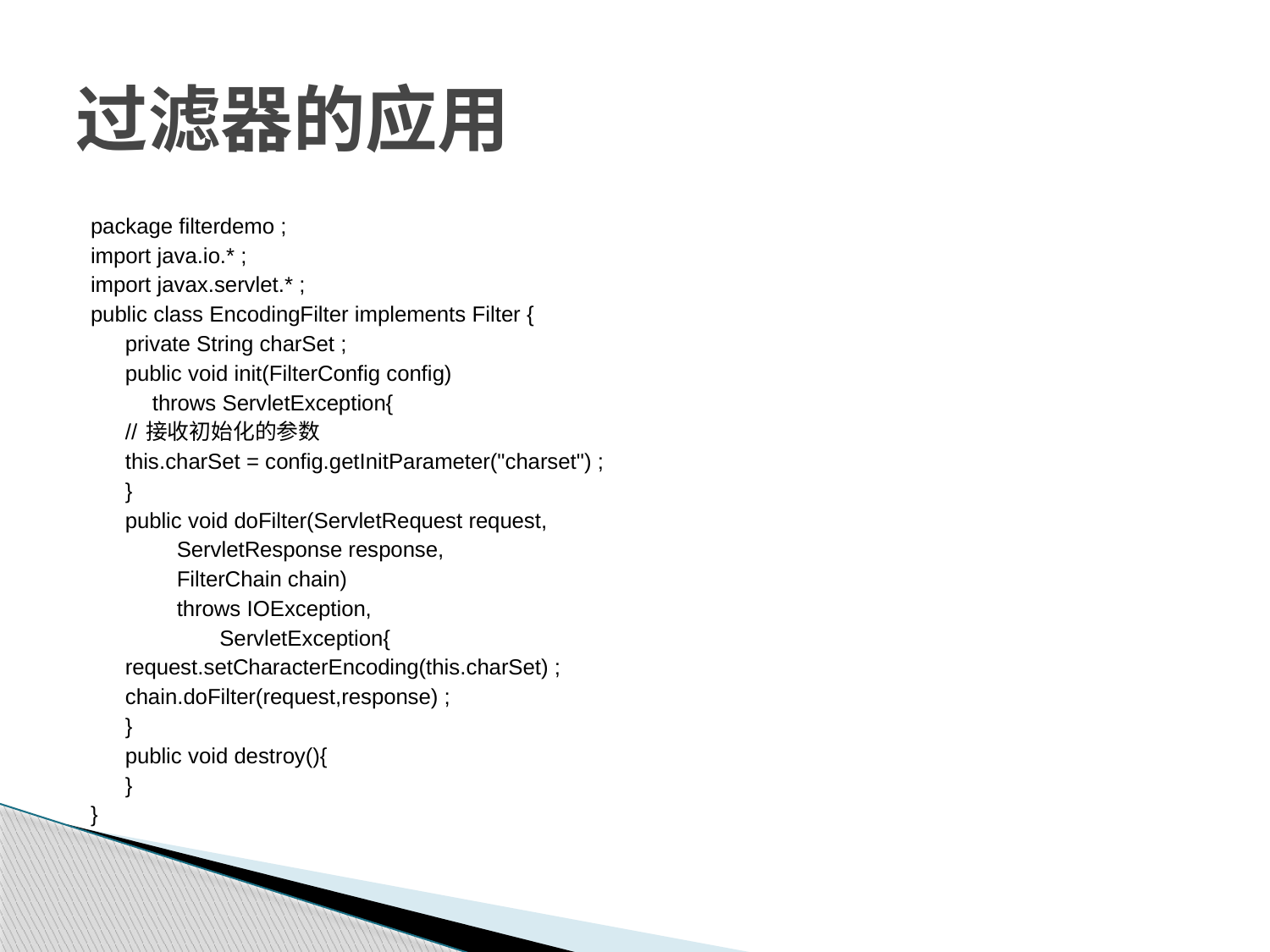

# 过滤器的应用
package filterdemo ;
import java.io.* ;
import javax.servlet.* ;
public class EncodingFilter implements Filter {
	private String charSet ;
	public void init(FilterConfig config)
          throws ServletException{
		// 接收初始化的参数
		this.charSet = config.getInitParameter("charset") ;
	}
	public void doFilter(ServletRequest request,
              ServletResponse response,
              FilterChain chain)
              throws IOException,
                     ServletException{
		request.setCharacterEncoding(this.charSet) ;
		chain.doFilter(request,response) ;
	}
	public void destroy(){
	}
}